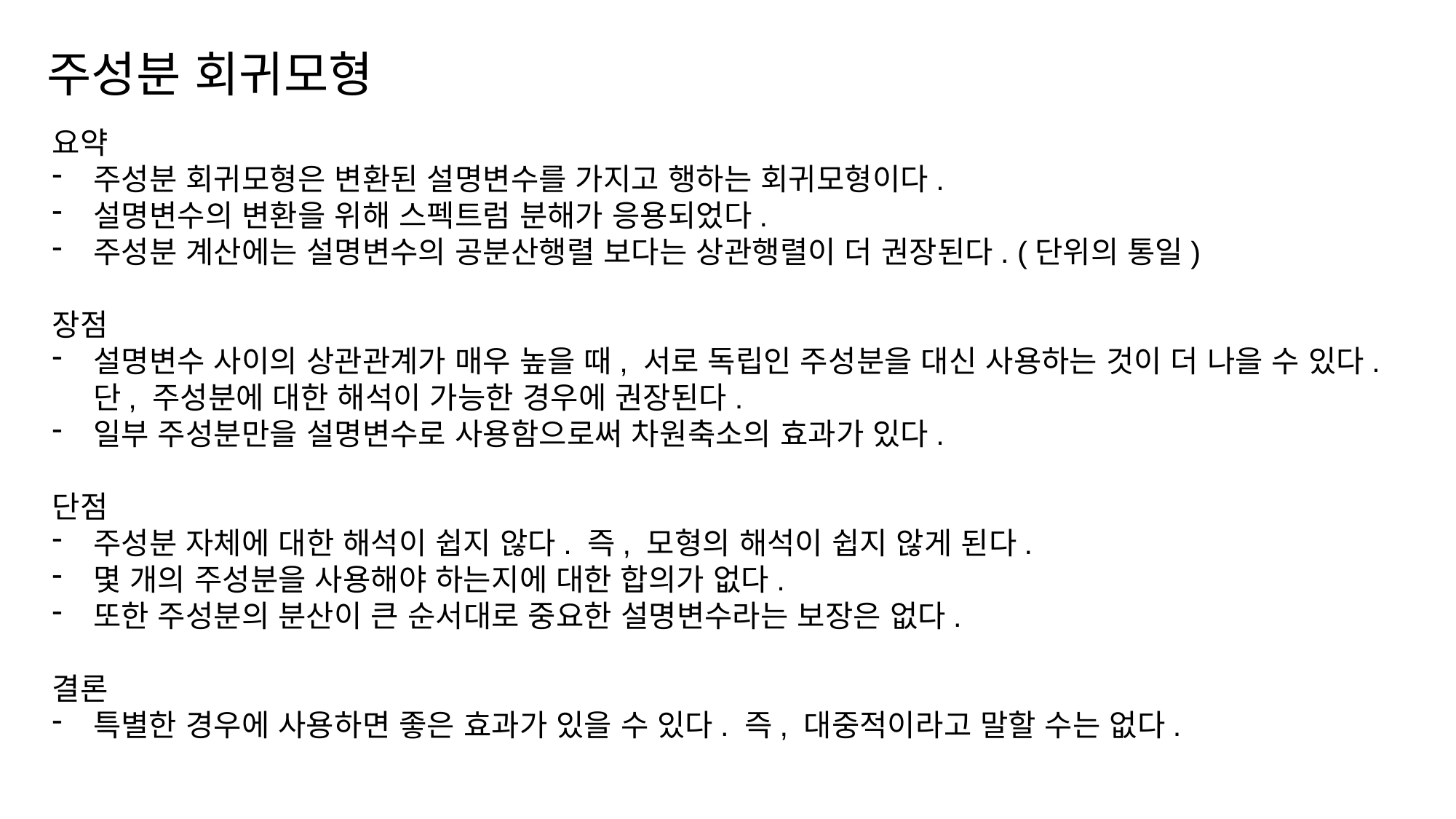

주성분 회귀모형
요약
주성분 회귀모형은 변환된 설명변수를 가지고 행하는 회귀모형이다.
설명변수의 변환을 위해 스펙트럼 분해가 응용되었다.
주성분 계산에는 설명변수의 공분산행렬 보다는 상관행렬이 더 권장된다. (단위의 통일)

장점
설명변수 사이의 상관관계가 매우 높을 때, 서로 독립인 주성분을 대신 사용하는 것이 더 나을 수 있다. 단, 주성분에 대한 해석이 가능한 경우에 권장된다.
일부 주성분만을 설명변수로 사용함으로써 차원축소의 효과가 있다.

단점
주성분 자체에 대한 해석이 쉽지 않다. 즉, 모형의 해석이 쉽지 않게 된다.
몇 개의 주성분을 사용해야 하는지에 대한 합의가 없다.
또한 주성분의 분산이 큰 순서대로 중요한 설명변수라는 보장은 없다.

결론
특별한 경우에 사용하면 좋은 효과가 있을 수 있다. 즉, 대중적이라고 말할 수는 없다.